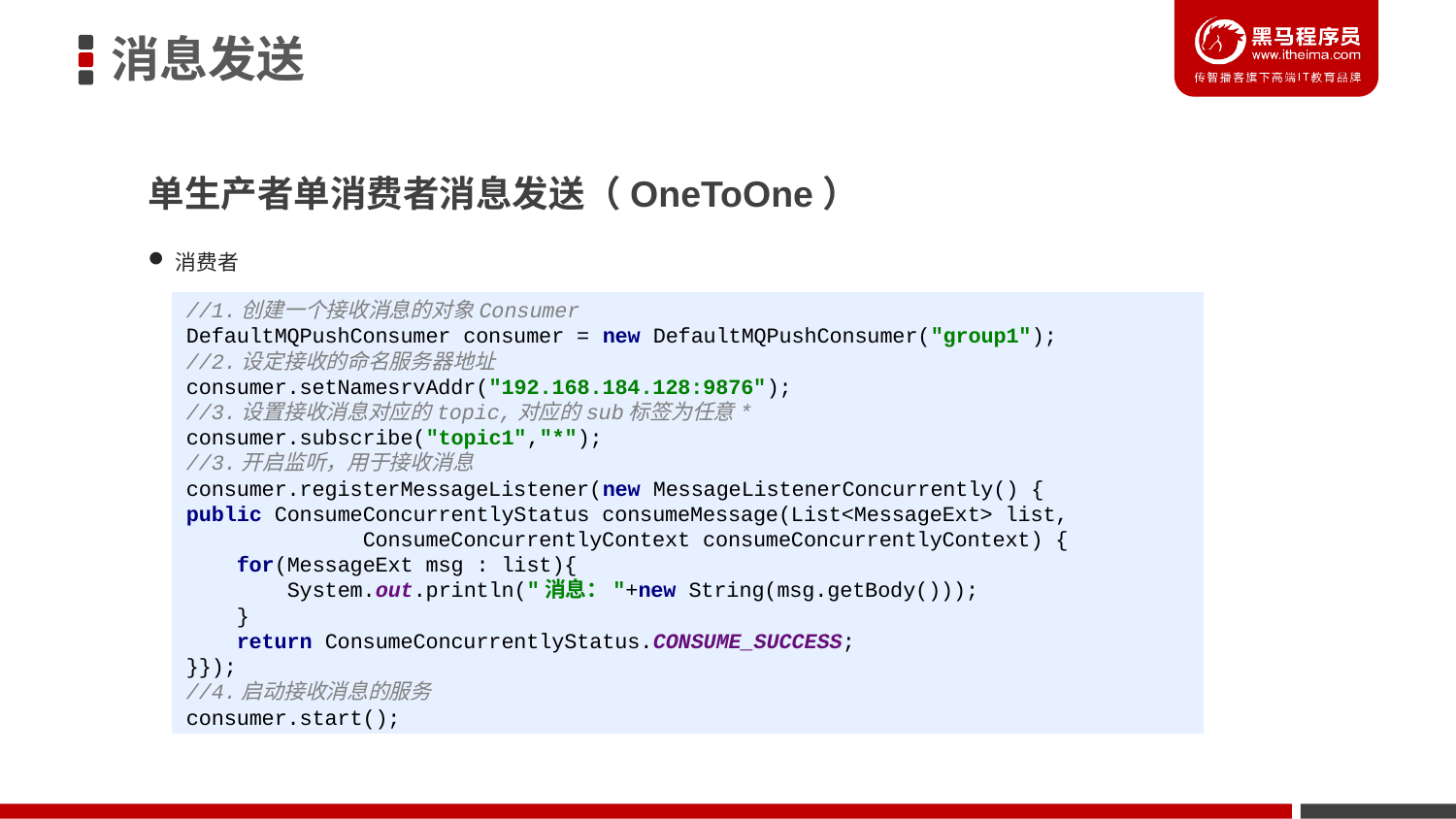

消息发送
单生产者单消费者消息发送（OneToOne）
消费者
//1.创建一个接收消息的对象Consumer
DefaultMQPushConsumer consumer = new DefaultMQPushConsumer("group1");
//2.设定接收的命名服务器地址
consumer.setNamesrvAddr("192.168.184.128:9876");
//3.设置接收消息对应的topic,对应的sub标签为任意*
consumer.subscribe("topic1","*");
//3.开启监听，用于接收消息
consumer.registerMessageListener(new MessageListenerConcurrently() {
public ConsumeConcurrentlyStatus consumeMessage(List<MessageExt> list,
              ConsumeConcurrentlyContext consumeConcurrentlyContext) {
    for(MessageExt msg : list){
        System.out.println("消息："+new String(msg.getBody()));
    }
    return ConsumeConcurrentlyStatus.CONSUME_SUCCESS;
}});
//4.启动接收消息的服务
consumer.start();